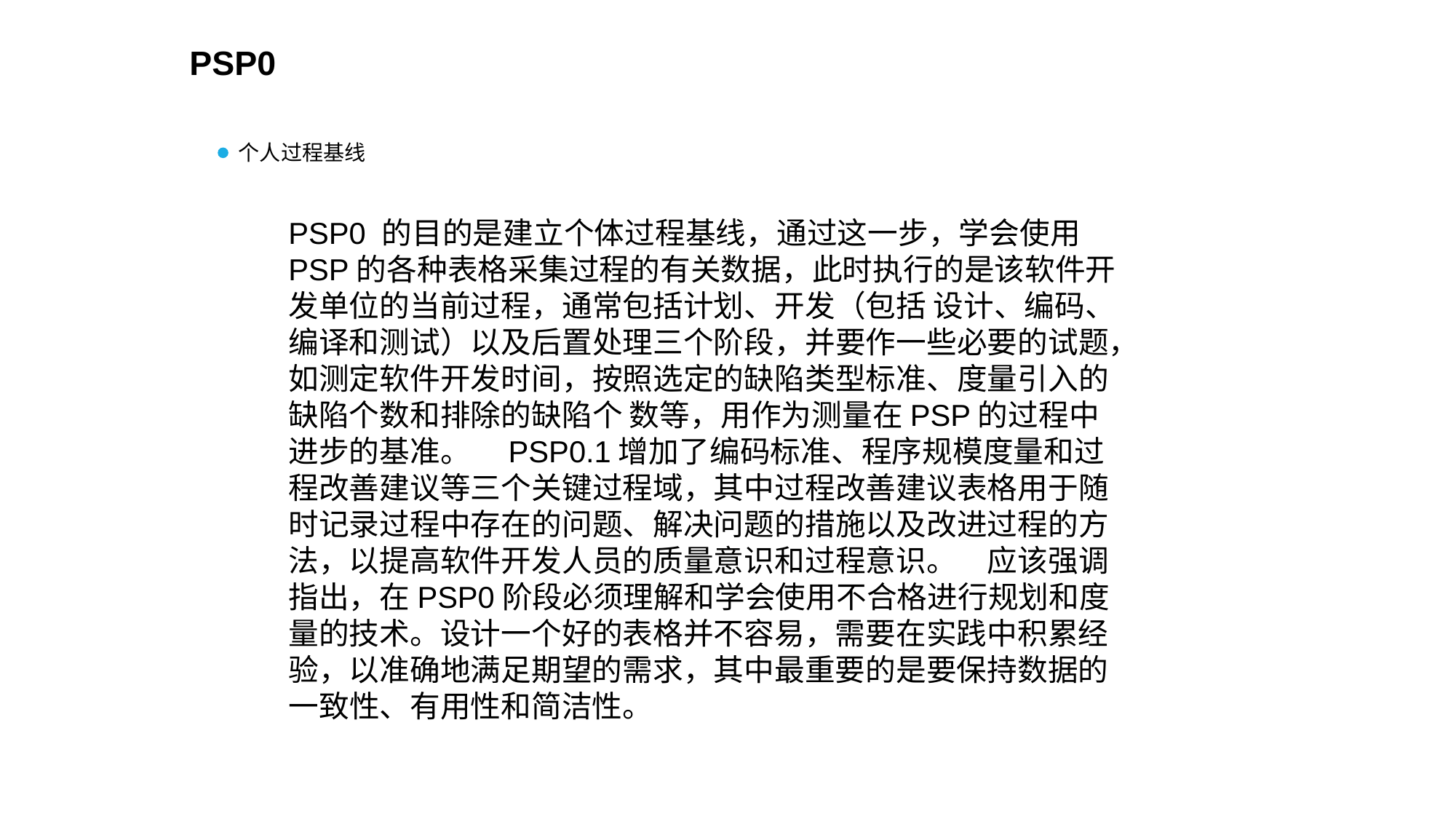

PSP0
个人过程基线

PSP0 的目的是建立个体过程基线，通过这一步，学会使用PSP的各种表格采集过程的有关数据，此时执行的是该软件开发单位的当前过程，通常包括计划、开发（包括 设计、编码、编译和测试）以及后置处理三个阶段，并要作一些必要的试题，如测定软件开发时间，按照选定的缺陷类型标准、度量引入的缺陷个数和排除的缺陷个 数等，用作为测量在PSP的过程中进步的基准。　PSP0.1增加了编码标准、程序规模度量和过程改善建议等三个关键过程域，其中过程改善建议表格用于随时记录过程中存在的问题、解决问题的措施以及改进过程的方法，以提高软件开发人员的质量意识和过程意识。　应该强调指出，在PSP0阶段必须理解和学会使用不合格进行规划和度量的技术。设计一个好的表格并不容易，需要在实践中积累经验，以准确地满足期望的需求，其中最重要的是要保持数据的一致性、有用性和简洁性。